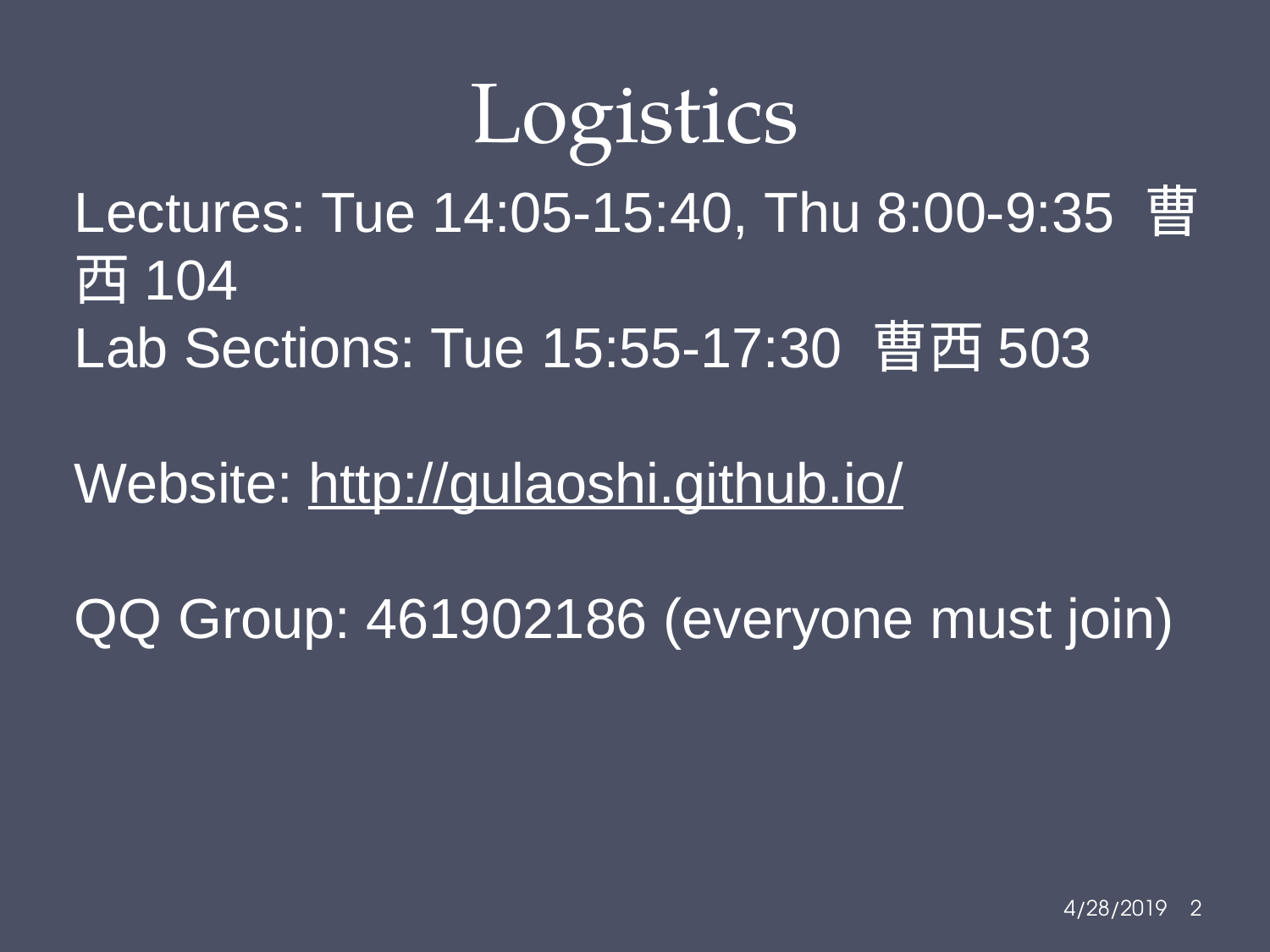

# Logistics
Lectures: Tue 14:05-15:40, Thu 8:00-9:35 曹西104
Lab Sections: Tue 15:55-17:30 曹西503

Website: http://gulaoshi.github.io/

QQ Group: 461902186 (everyone must join)

4/28/2019
2